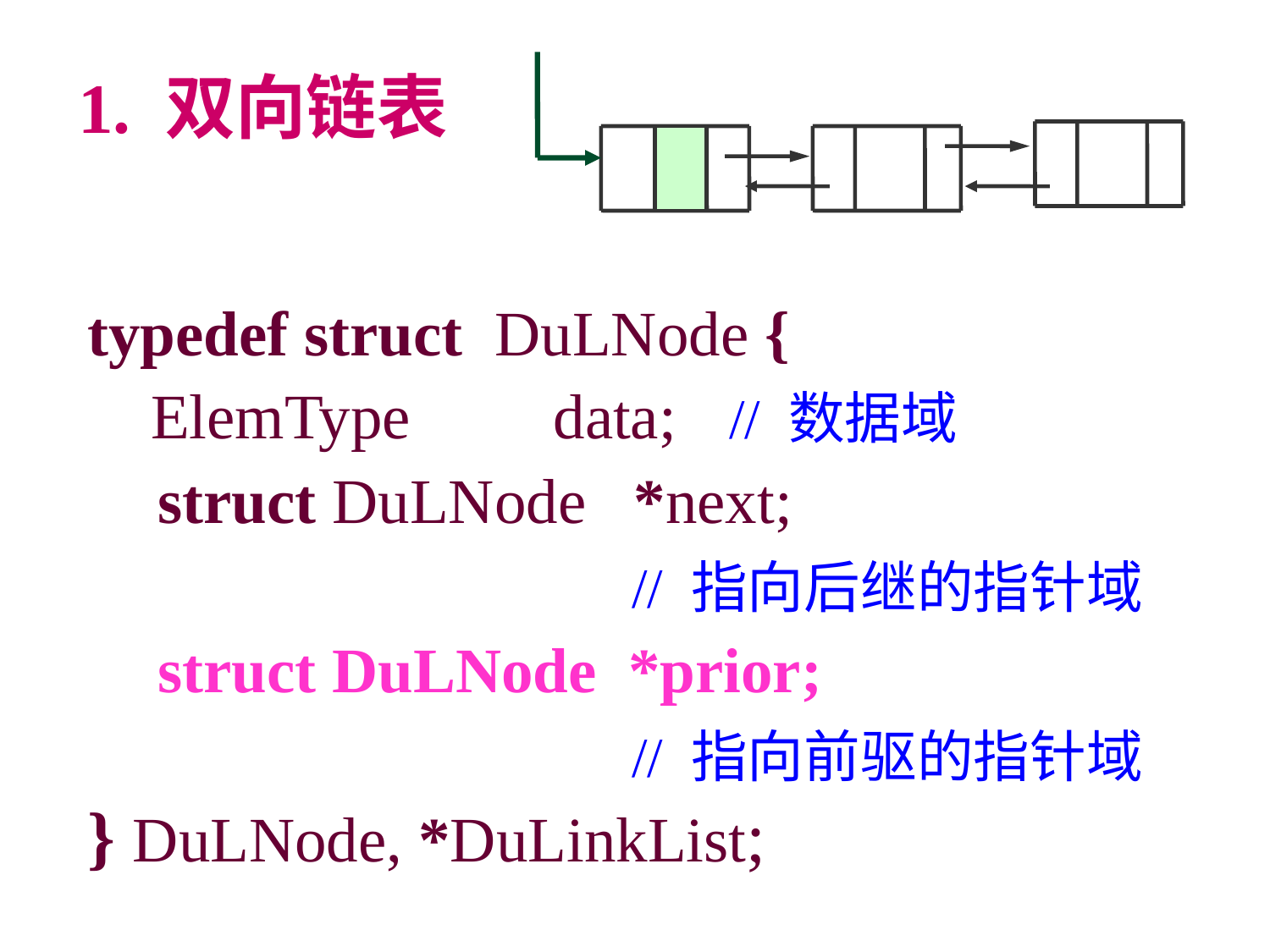

1. 双向链表

typedef struct  DuLNode {
    ElemType         data;   // 数据域
    struct DuLNode   *next;
                               // 指向后继的指针域
    struct DuLNode  *prior;
                               // 指向前驱的指针域
} DuLNode, *DuLinkList;